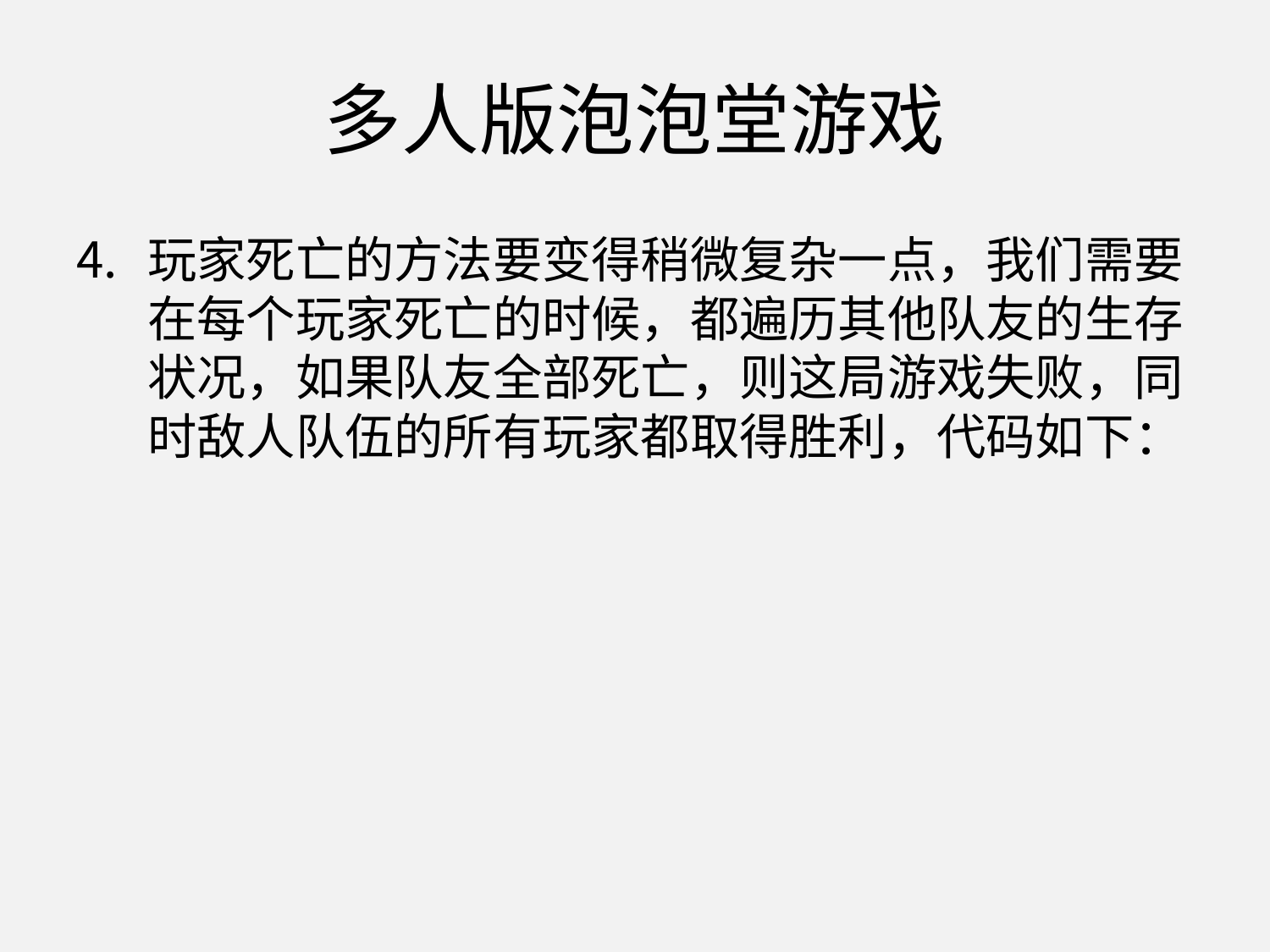

# 多人版泡泡堂游戏
玩家死亡的方法要变得稍微复杂一点，我们需要在每个玩家死亡的时候，都遍历其他队友的生存状况，如果队友全部死亡，则这局游戏失败，同时敌人队伍的所有玩家都取得胜利，代码如下：